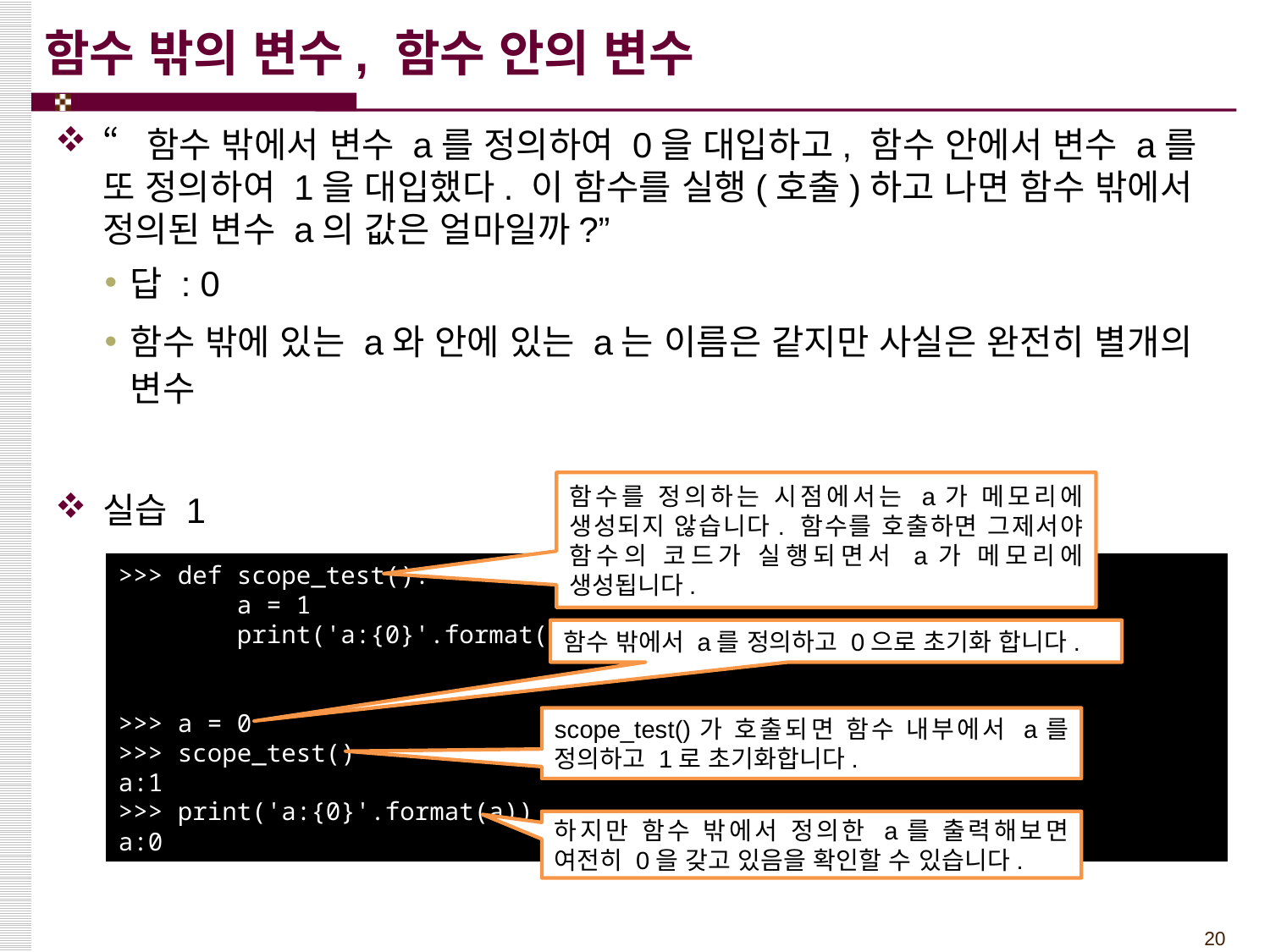

# 함수 밖의 변수, 함수 안의 변수
“함수 밖에서 변수 a를 정의하여 0을 대입하고, 함수 안에서 변수 a를 또 정의하여 1을 대입했다. 이 함수를 실행(호출)하고 나면 함수 밖에서 정의된 변수 a의 값은 얼마일까?”
답 : 0
함수 밖에 있는 a와 안에 있는 a는 이름은 같지만 사실은 완전히 별개의 변수

실습 1

함수를 정의하는 시점에서는 a가 메모리에 생성되지 않습니다. 함수를 호출하면 그제서야 함수의 코드가 실행되면서 a가 메모리에 생성됩니다.
>>> def scope_test():
        a = 1
        print('a:{0}'.format(a))

>>> a = 0
>>> scope_test()
a:1
>>> print('a:{0}'.format(a))
a:0
함수 밖에서 a를 정의하고 0으로 초기화 합니다.
scope_test()가 호출되면 함수 내부에서 a를 정의하고 1로 초기화합니다.
하지만 함수 밖에서 정의한 a를 출력해보면 여전히 0을 갖고 있음을 확인할 수 있습니다.